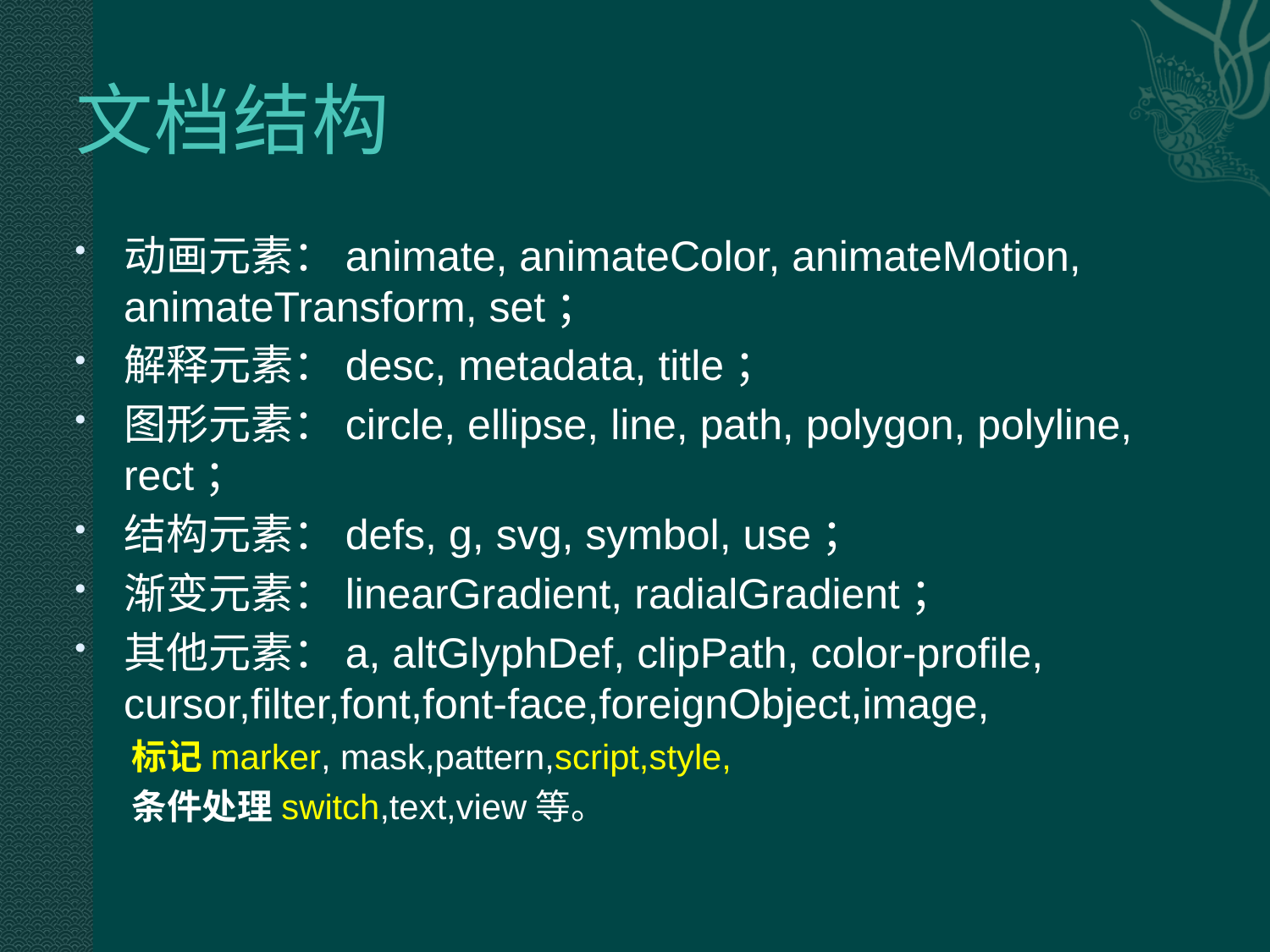

# 文档结构
动画元素：animate, animateColor, animateMotion, animateTransform, set；
解释元素：desc, metadata, title；
图形元素：circle, ellipse, line, path, polygon, polyline, rect；
结构元素：defs, g, svg, symbol, use；
渐变元素：linearGradient, radialGradient；
其他元素：a, altGlyphDef, clipPath, color-profile, cursor,filter,font,font-face,foreignObject,image,
标记marker, mask,pattern,script,style,
条件处理switch,text,view等。